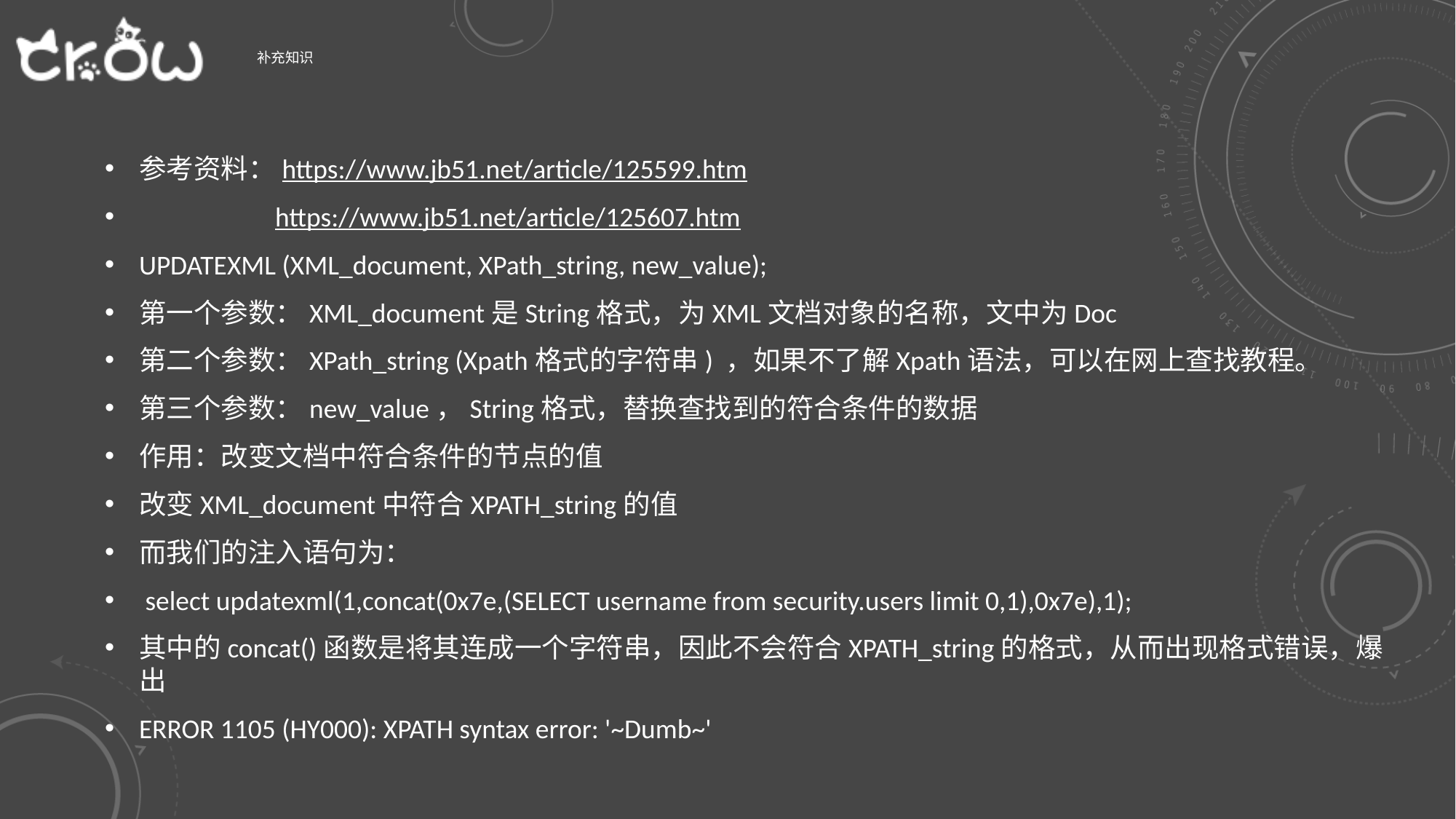

# 补充知识
参考资料：https://www.jb51.net/article/125599.htm
                      https://www.jb51.net/article/125607.htm
UPDATEXML (XML_document, XPath_string, new_value);
第一个参数：XML_document是String格式，为XML文档对象的名称，文中为Doc
第二个参数：XPath_string (Xpath格式的字符串) ，如果不了解Xpath语法，可以在网上查找教程。
第三个参数：new_value，String格式，替换查找到的符合条件的数据
作用：改变文档中符合条件的节点的值
改变XML_document中符合XPATH_string的值
而我们的注入语句为：
 select updatexml(1,concat(0x7e,(SELECT username from security.users limit 0,1),0x7e),1);
其中的concat()函数是将其连成一个字符串，因此不会符合XPATH_string的格式，从而出现格式错误，爆出
ERROR 1105 (HY000): XPATH syntax error: '~Dumb~'